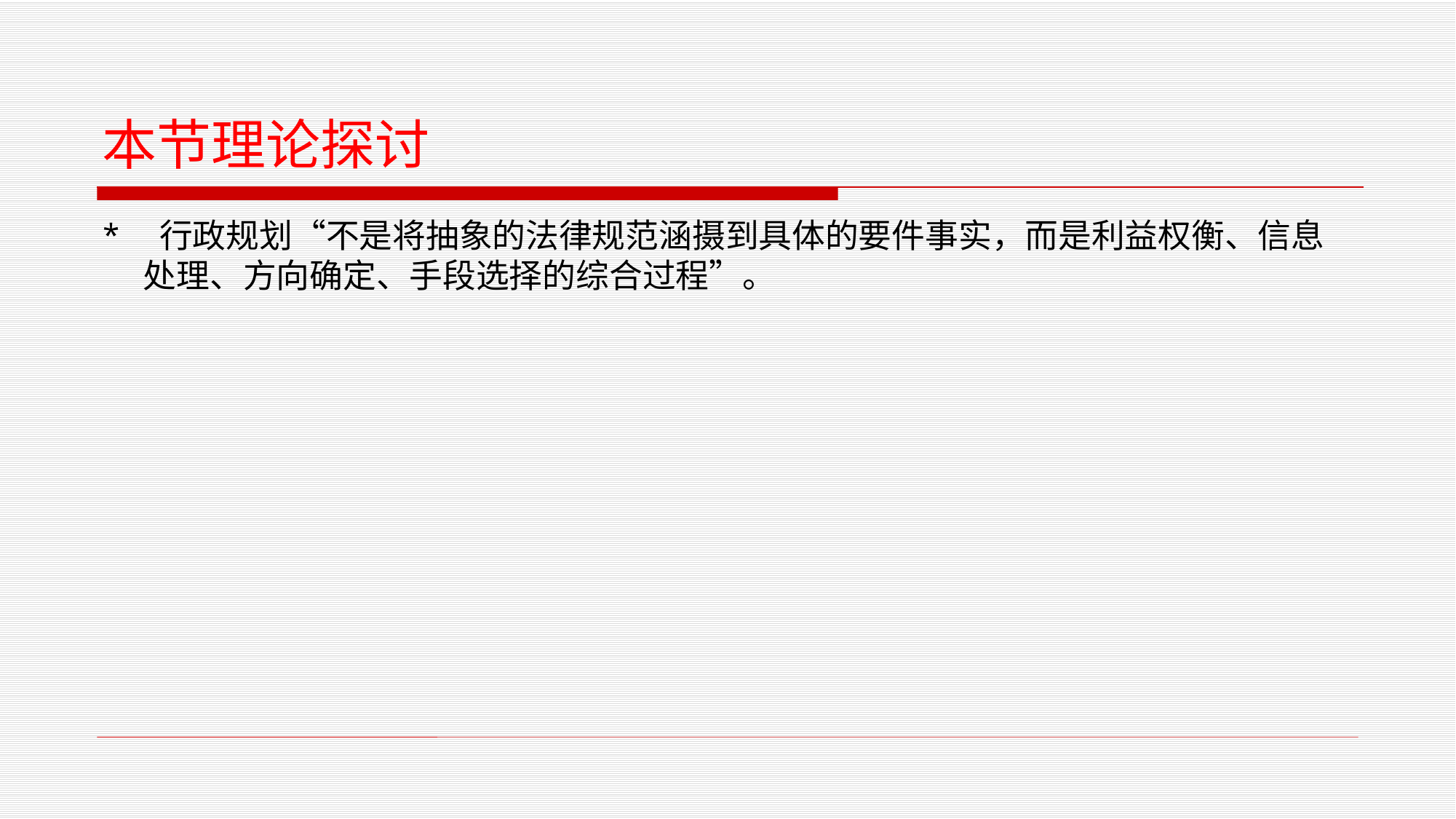

# 本节理论探讨
*  行政规划“不是将抽象的法律规范涵摄到具体的要件事实，而是利益权衡、信息处理、方向确定、手段选择的综合过程”。